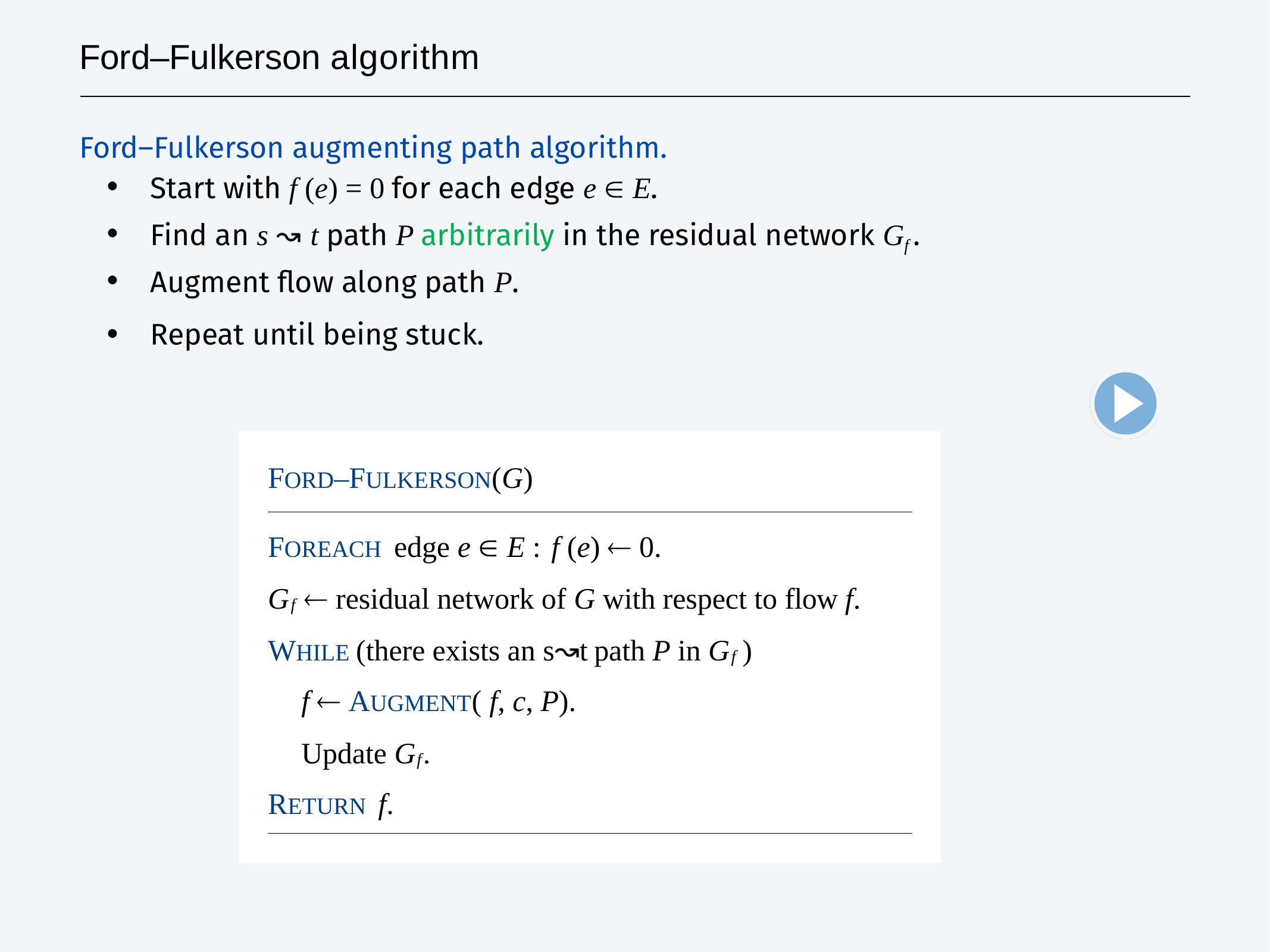

# Ford–Fulkerson algorithm

Ford–Fulkerson augmenting path algorithm.
・Start with f (e) = 0 for each edge e ∈ E.
・Find an s ↝ t path P arbitrarily in the residual network Gf .
・Augment flow along path P.
・Repeat until being stuck.

FORD–FULKERSON(G)
_

FOREACH  edge e ∈ E :	f (e) ← 0.
Gf ← residual network of G with respect to flow f.  WHILE (there exists an s↝t path P in Gf )
f ← AUGMENT( f, c, P).

Update Gf.
RETURN f.